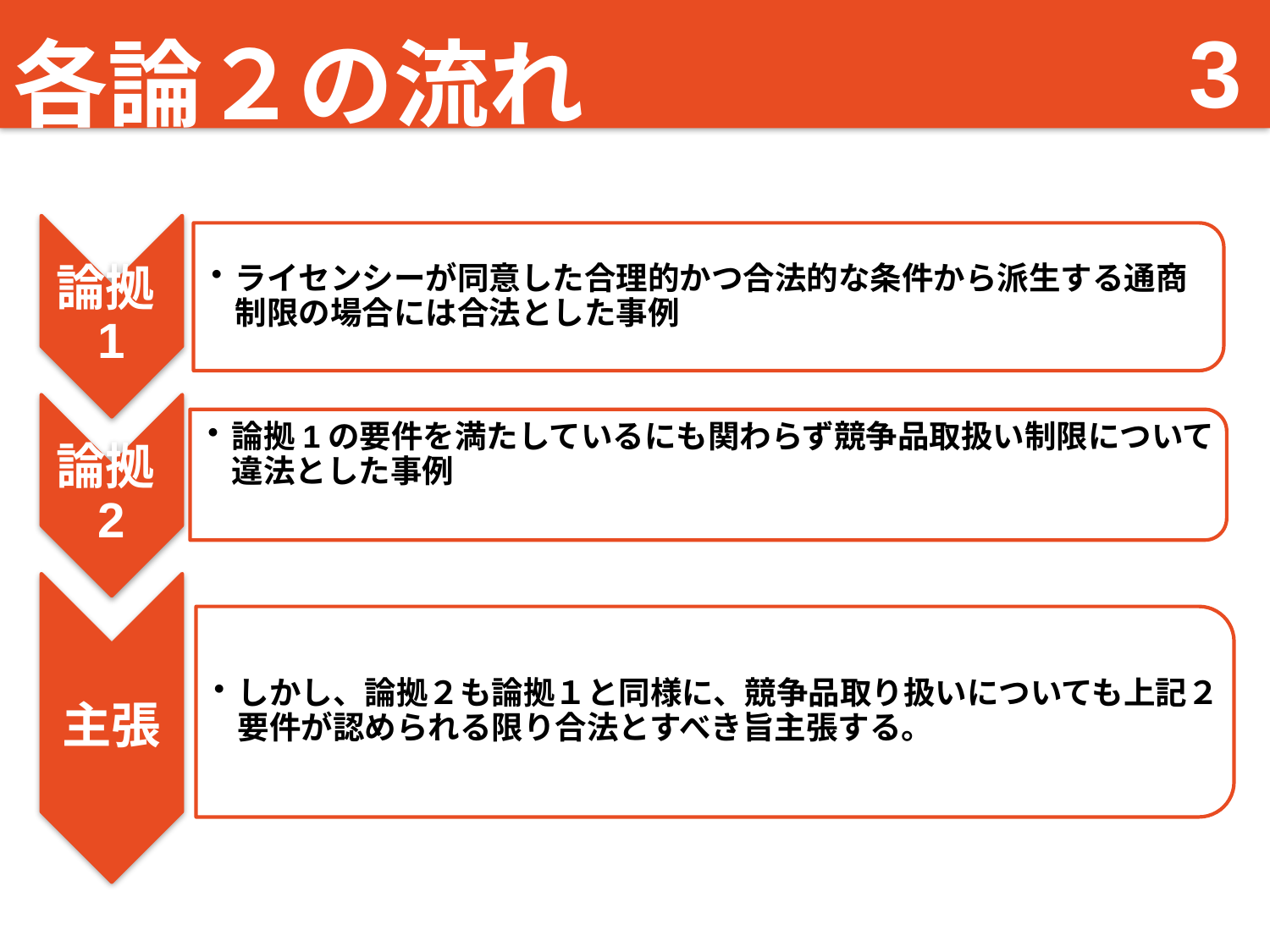

# 各論２の流れ
3
論拠1
ライセンシーが同意した合理的かつ合法的な条件から派生する通商制限の場合には合法とした事例
論拠2
論拠1の要件を満たしているにも関わらず競争品取扱い制限について違法とした事例

主張
しかし、論拠２も論拠１と同様に、競争品取り扱いについても上記２要件が認められる限り合法とすべき旨主張する。